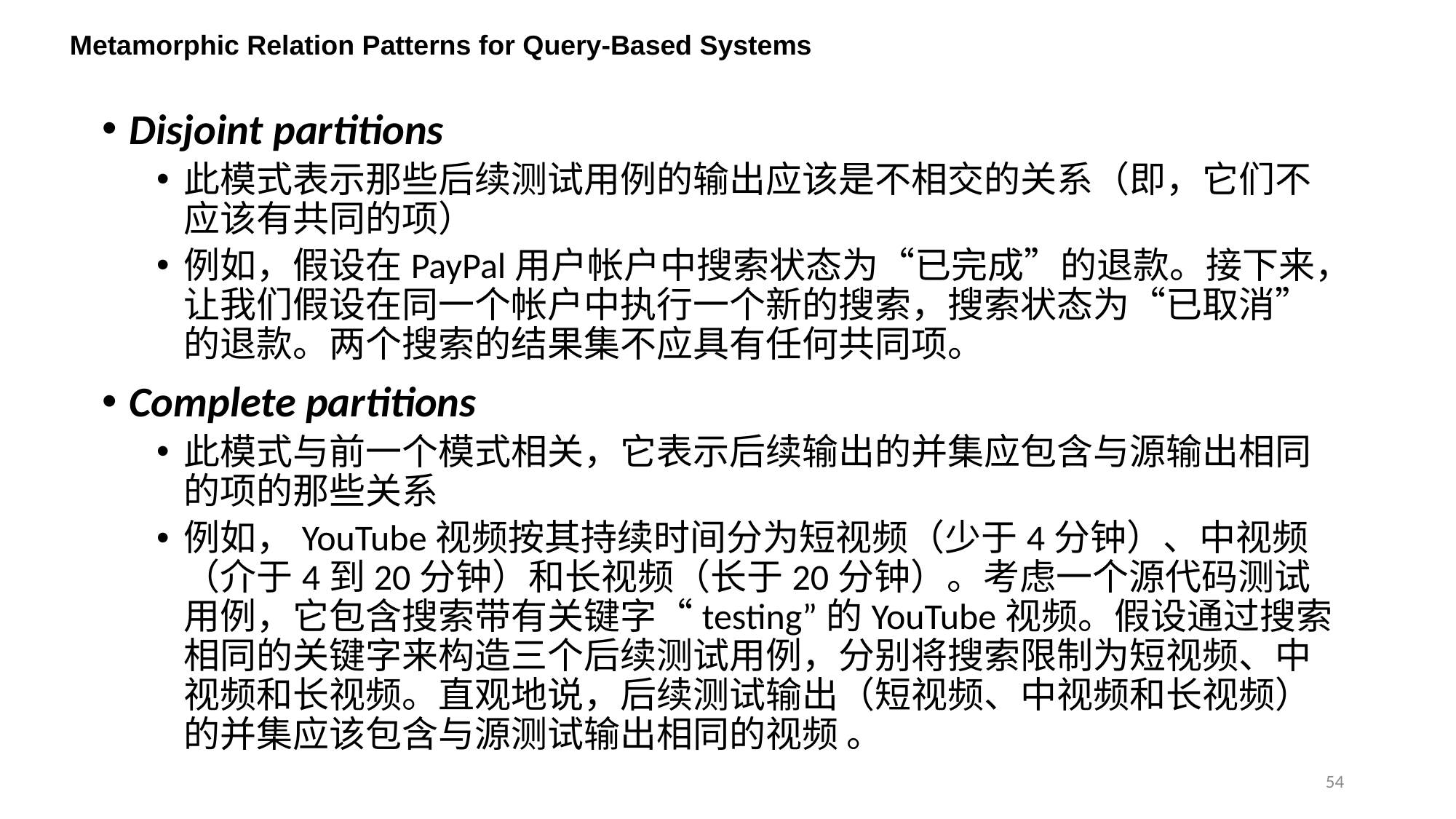

Metamorphic Relation Patterns for Query-Based Systems
Disjoint partitions
此模式表示那些后续测试用例的输出应该是不相交的关系（即，它们不应该有共同的项）
例如，假设在PayPal用户帐户中搜索状态为“已完成”的退款。接下来，让我们假设在同一个帐户中执行一个新的搜索，搜索状态为“已取消”的退款。两个搜索的结果集不应具有任何共同项。
Complete partitions
此模式与前一个模式相关，它表示后续输出的并集应包含与源输出相同的项的那些关系
例如，YouTube视频按其持续时间分为短视频（少于4分钟）、中视频（介于4到20分钟）和长视频（长于20分钟）。考虑一个源代码测试用例，它包含搜索带有关键字“testing”的YouTube视频。假设通过搜索相同的关键字来构造三个后续测试用例，分别将搜索限制为短视频、中视频和长视频。直观地说，后续测试输出（短视频、中视频和长视频）的并集应该包含与源测试输出相同的视频 。

54